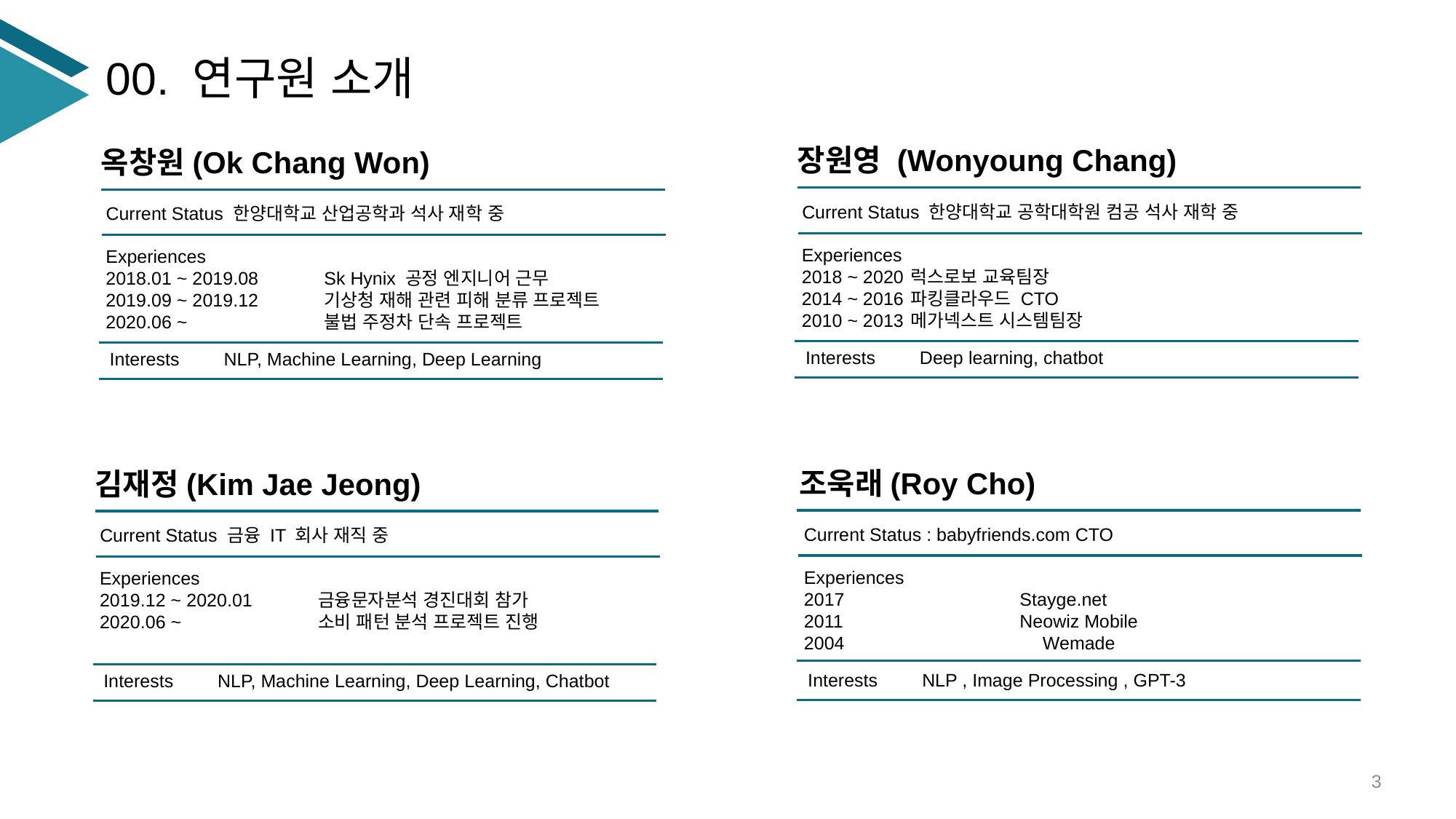

00. 연구원 소개

장원영 (Wonyoung Chang)
옥창원(Ok Chang Won)
Current Status 한양대학교 공학대학원 컴공 석사 재학 중
Current Status 한양대학교 산업공학과 석사 재학 중
Experiences
2018 ~ 2020 	럭스로보 교육팀장
2014 ~ 2016 	파킹클라우드 CTO
2010 ~ 2013	메가넥스트 시스템팀장
Experiences
2018.01 ~ 2019.08 	Sk Hynix 공정 엔지니어 근무
2019.09 ~ 2019.12 	기상청 재해 관련 피해 분류 프로젝트
2020.06 ~ 		불법 주정차 단속 프로젝트
Interests	 Deep learning, chatbot
Interests	 NLP, Machine Learning, Deep Learning
김재정(Kim Jae Jeong)
조욱래(Roy Cho)

Current Status 금융 IT 회사 재직 중
Current Status : babyfriends.com CTO

Experiences
2017 	                     Stayge.net
2011 	                     Neowiz Mobile
2004  		    Wemade
Experiences
2019.12 ~ 2020.01 	금융문자분석 경진대회 참가
2020.06 ~ 		소비 패턴 분석 프로젝트 진행

Interests	 NLP , Image Processing , GPT-3
Interests	 NLP, Machine Learning, Deep Learning, Chatbot

3